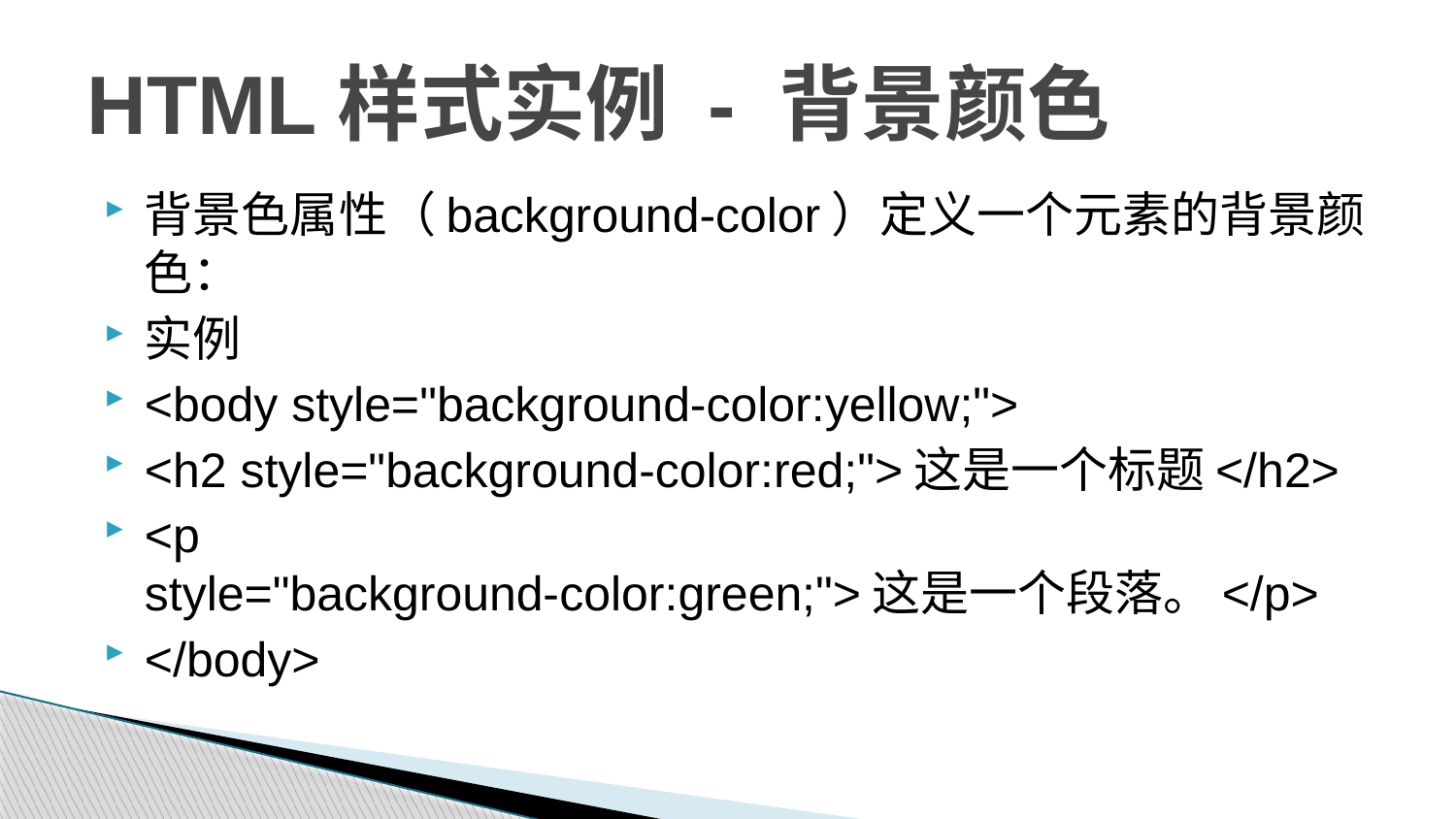

# HTML样式实例 - 背景颜色
背景色属性（background-color）定义一个元素的背景颜色：
实例
<body style="background-color:yellow;">
<h2 style="background-color:red;">这是一个标题</h2>
<p style="background-color:green;">这是一个段落。</p>
</body>